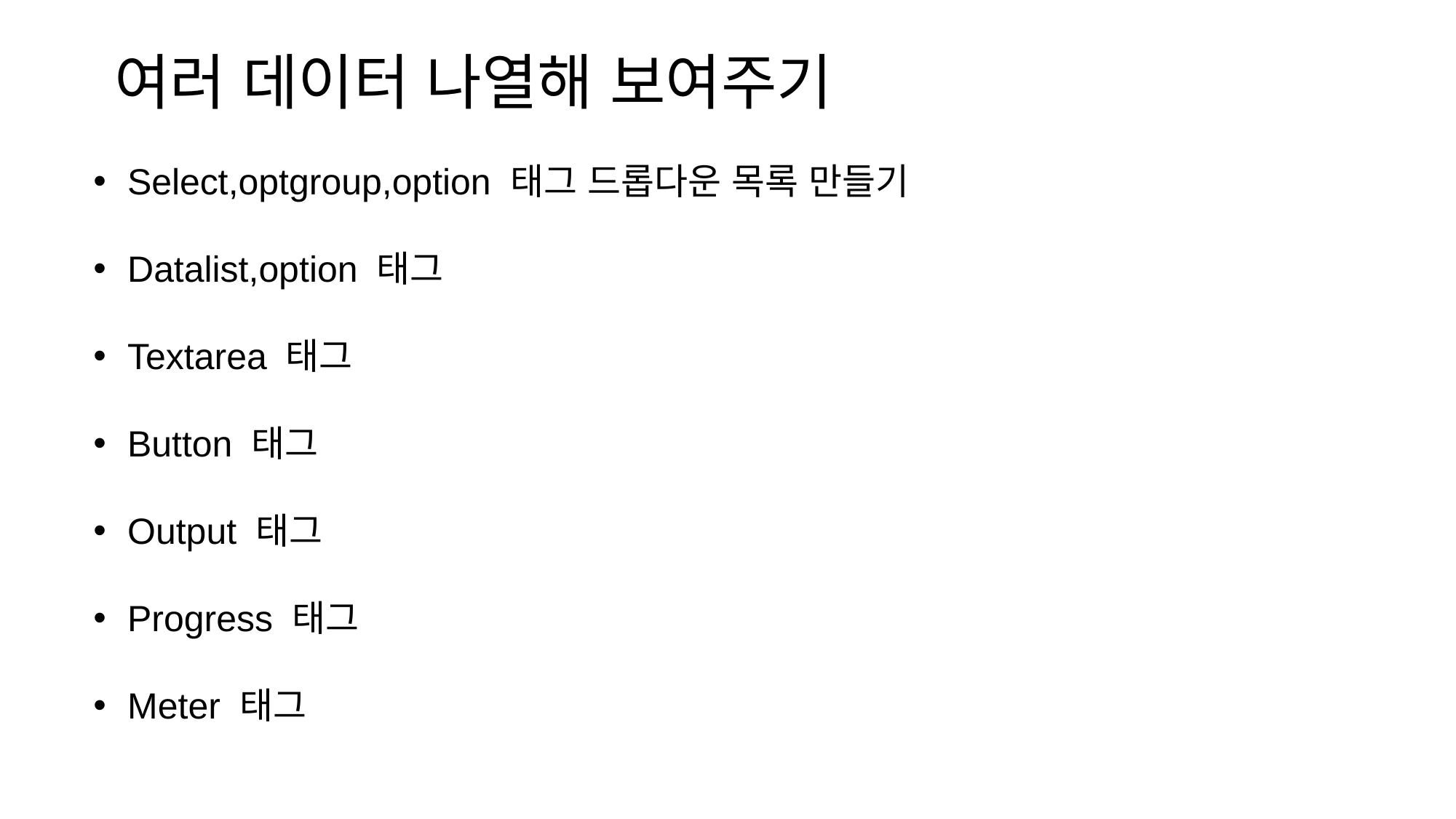

여러 데이터 나열해 보여주기
Select,optgroup,option 태그 드롭다운 목록 만들기

Datalist,option 태그

Textarea 태그

Button 태그

Output 태그

Progress 태그

Meter 태그